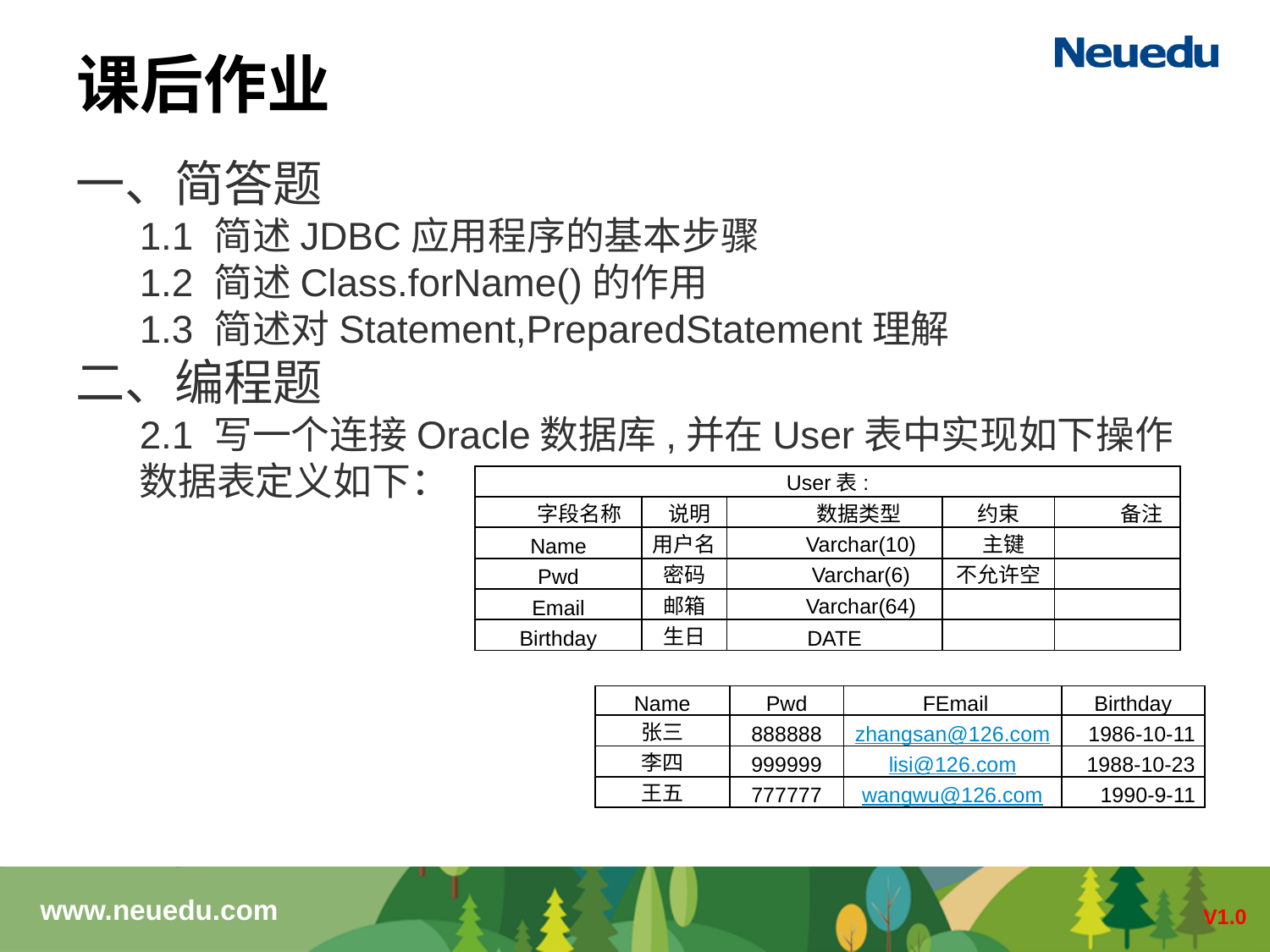

# 课后作业
一、简答题
1.1 简述JDBC应用程序的基本步骤
1.2 简述Class.forName()的作用
1.3 简述对Statement,PreparedStatement理解
二、编程题
2.1 写一个连接Oracle数据库,并在User表中实现如下操作数据表定义如下：

| User表: |  |  |  |  |
| --- | --- | --- | --- | --- |
| 字段名称 | 说明 | 数据类型 | 约束 | 备注 |
| Name | 用户名 | Varchar(10) | 主键 |  |
| Pwd | 密码 | Varchar(6) | 不允许空 |  |
| Email | 邮箱 | Varchar(64) |  |  |
| Birthday | 生日 | DATE |  |  |
| Name | Pwd | FEmail | Birthday |
| --- | --- | --- | --- |
| 张三 | 888888 | zhangsan@126.com | 1986-10-11 |
| 李四 | 999999 | lisi@126.com | 1988-10-23 |
| 王五 | 777777 | wangwu@126.com | 1990-9-11 |